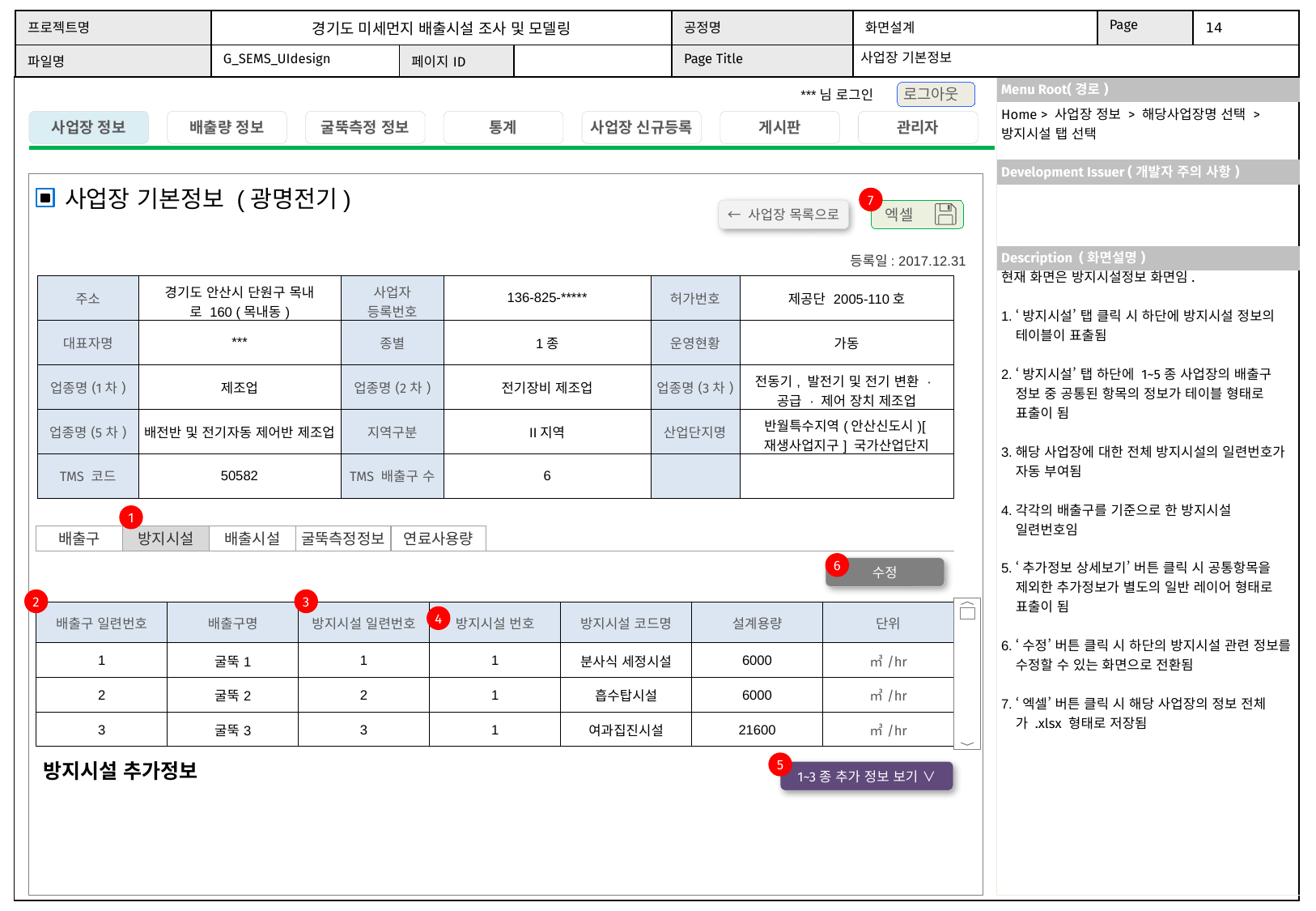

사업장 기본정보
Home > 사업장 정보 > 해당사업장명 선택 > 방지시설 탭 선택

사업장 기본정보 (광명전기)
7

← 사업장 목록으로
 엑셀

등록일: 2017.12.31
현재 화면은 방지시설정보 화면임.

‘방지시설’ 탭 클릭 시 하단에 방지시설 정보의 테이블이 표출됨

‘방지시설’ 탭 하단에 1~5종 사업장의 배출구 정보 중 공통된 항목의 정보가 테이블 형태로 표출이 됨

해당 사업장에 대한 전체 방지시설의 일련번호가 자동 부여됨

각각의 배출구를 기준으로 한 방지시설 일련번호임

‘추가정보 상세보기’ 버튼 클릭 시 공통항목을 제외한 추가정보가 별도의 일반 레이어 형태로 표출이 됨

‘수정’ 버튼 클릭 시 하단의 방지시설 관련 정보를 수정할 수 있는 화면으로 전환됨

‘엑셀’ 버튼 클릭 시 해당 사업장의 정보 전체가 .xlsx 형태로 저장됨
| 주소 | 경기도 안산시 단원구 목내로 160 (목내동) | 사업자 등록번호 | 136-825-\*\*\*\*\* | 허가번호 | 제공단 2005-110호 |
| --- | --- | --- | --- | --- | --- |
| 대표자명 | \*\*\* | 종별 | 1종 | 운영현황 | 가동 |
| 업종명(1차) | 제조업 | 업종명(2차) | 전기장비 제조업 | 업종명(3차) | 전동기, 발전기 및 전기 변환 · 공급 · 제어 장치 제조업 |
| 업종명(5차) | 배전반 및 전기자동 제어반 제조업 | 지역구분 | II지역 | 산업단지명 | 반월특수지역(안산신도시)[재생사업지구] 국가산업단지 |
| TMS 코드 | 50582 | TMS 배출구 수 | 6 |  |  |
1
배출구
방지시설
배출시설
연료사용량
굴뚝측정정보
6
수정
2
3

| 배출구 일련번호 | 배출구명 | 방지시설 일련번호 | 방지시설 번호 | 방지시설 코드명 | 설계용량 | 단위 |
| --- | --- | --- | --- | --- | --- | --- |
| 1 | 굴뚝1 | 1 | 1 | 분사식 세정시설 | 6000 | ㎥/hr |
| 2 | 굴뚝2 | 2 | 1 | 흡수탑시설 | 6000 | ㎥/hr |
| 3 | 굴뚝3 | 3 | 1 | 여과집진시설 | 21600 | ㎥/hr |
4
방지시설 추가정보
5
1~3종 추가 정보 보기 ∨